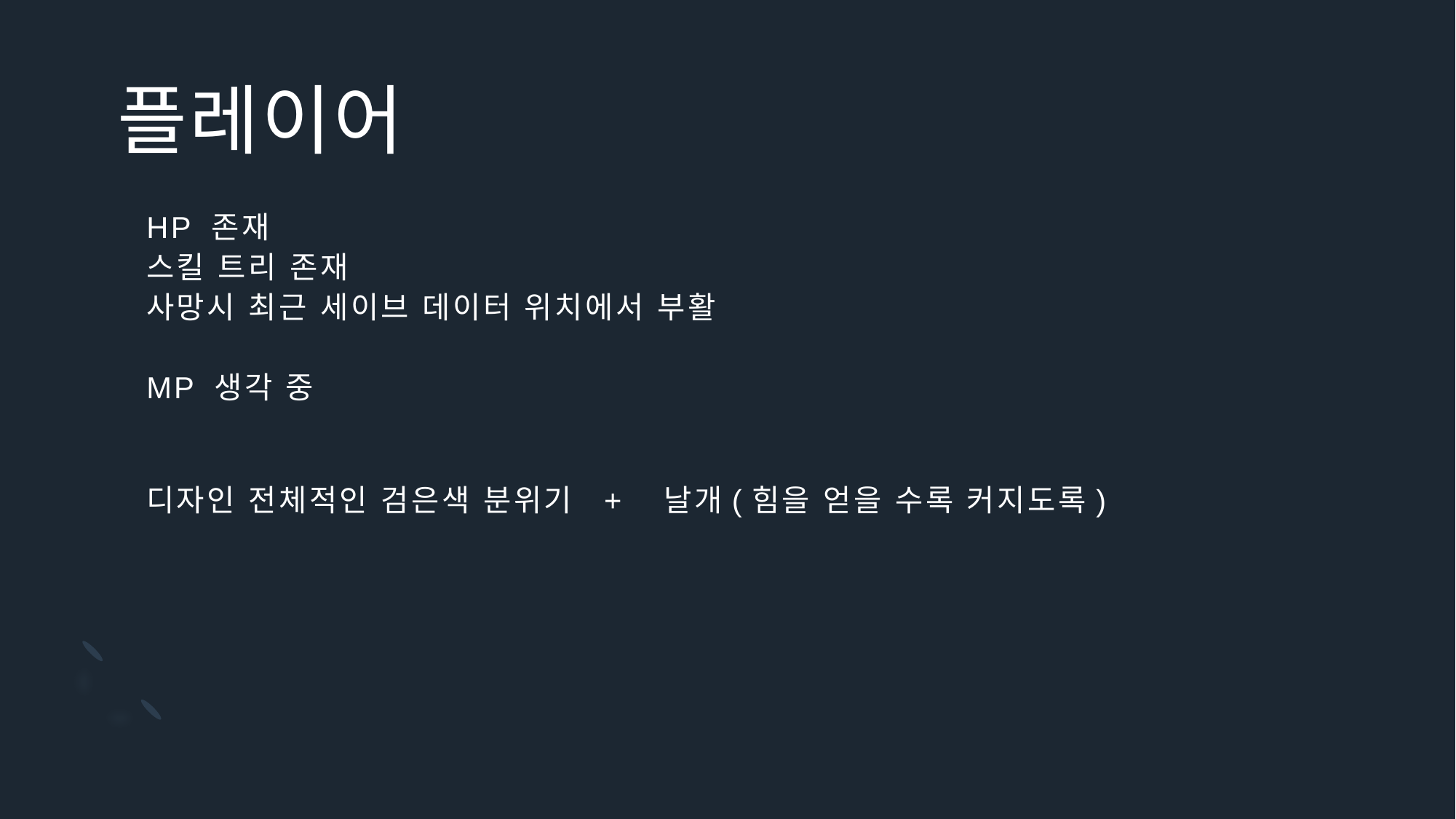

플레이어
# HP 존재 스킬 트리 존재 사망시 최근 세이브 데이터 위치에서 부활 MP 생각 중
디자인 전체적인 검은색 분위기  +   날개(힘을 얻을 수록 커지도록)